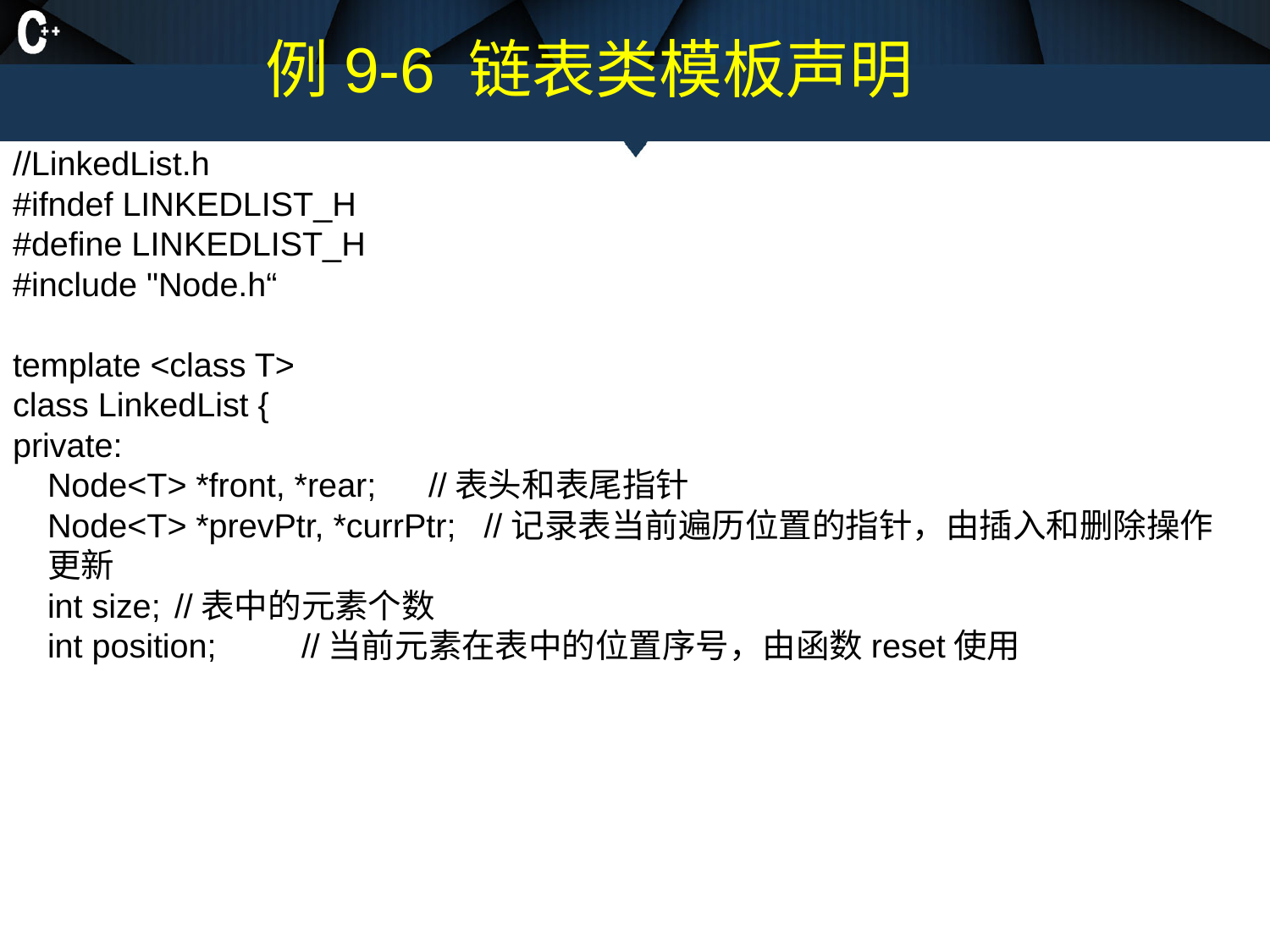

# 例9-6 链表类模板声明
//LinkedList.h
#ifndef LINKEDLIST_H
#define LINKEDLIST_H
#include "Node.h“

template <class T>
class LinkedList {
private:
	Node<T> *front, *rear;	//表头和表尾指针
	Node<T> *prevPtr, *currPtr;   //记录表当前遍历位置的指针，由插入和删除操作更新
	int size;	//表中的元素个数
	int position;	//当前元素在表中的位置序号，由函数reset使用